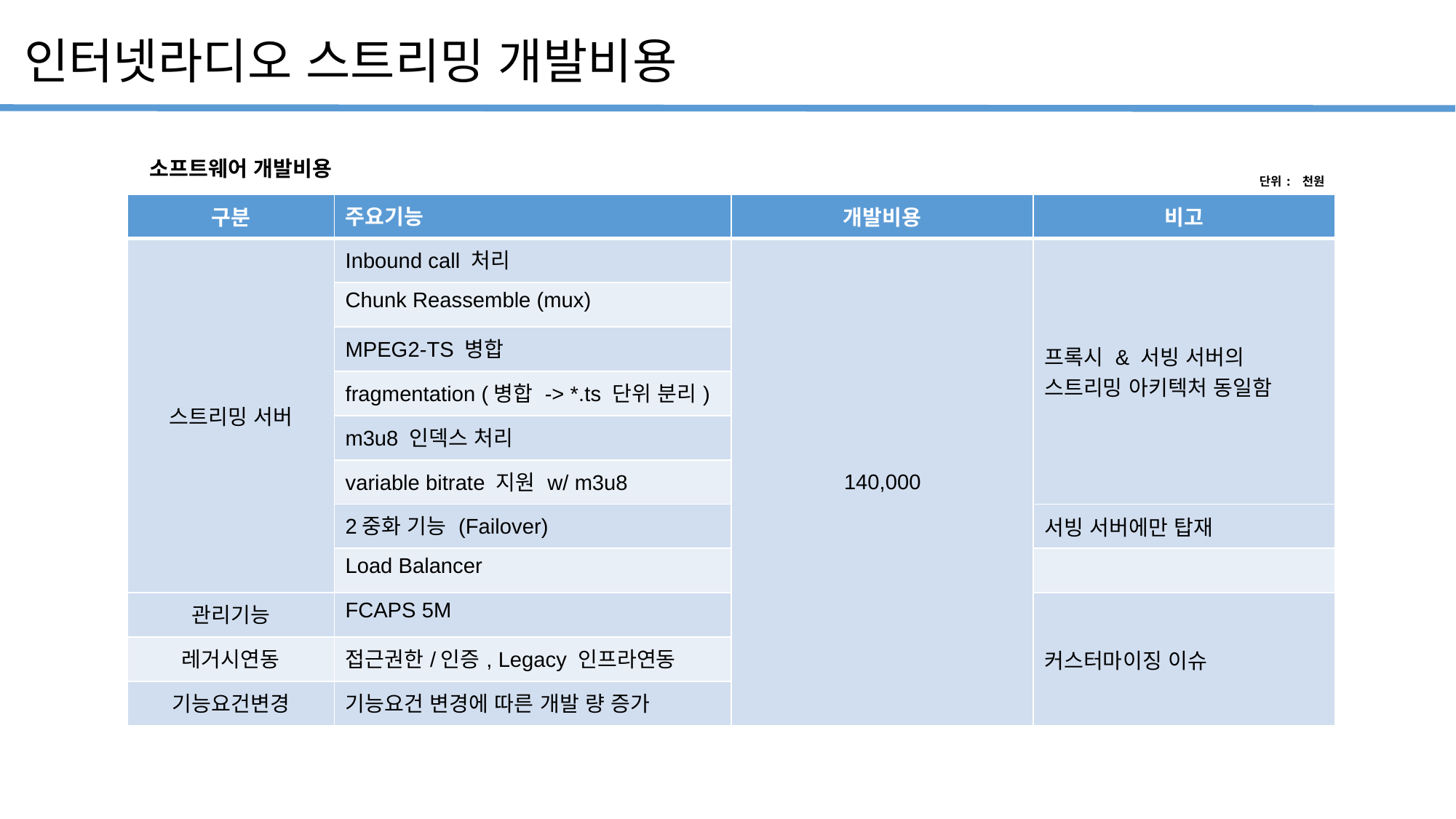

인터넷라디오 스트리밍 개발비용
소프트웨어 개발비용
단위: 천원
| 구분 | 주요기능 | 개발비용 | 비고 |
| --- | --- | --- | --- |
| 스트리밍 서버 | Inbound call 처리 | 140,000 | 프록시 & 서빙 서버의 스트리밍 아키텍처 동일함 |
|  | Chunk Reassemble (mux) |  |  |
|  | MPEG2-TS 병합 |  |  |
|  | fragmentation (병합 -> \*.ts 단위 분리) |  |  |
|  | m3u8 인덱스 처리 |  |  |
|  | variable bitrate 지원 w/ m3u8 |  |  |
|  | 2중화 기능 (Failover) |  | 서빙 서버에만 탑재 |
|  | Load Balancer |  |  |
| 관리기능 | FCAPS 5M |  | 커스터마이징 이슈 |
| 레거시연동 | 접근권한/인증, Legacy 인프라연동 |  |  |
| 기능요건변경 | 기능요건 변경에 따른 개발 량 증가 |  |  |